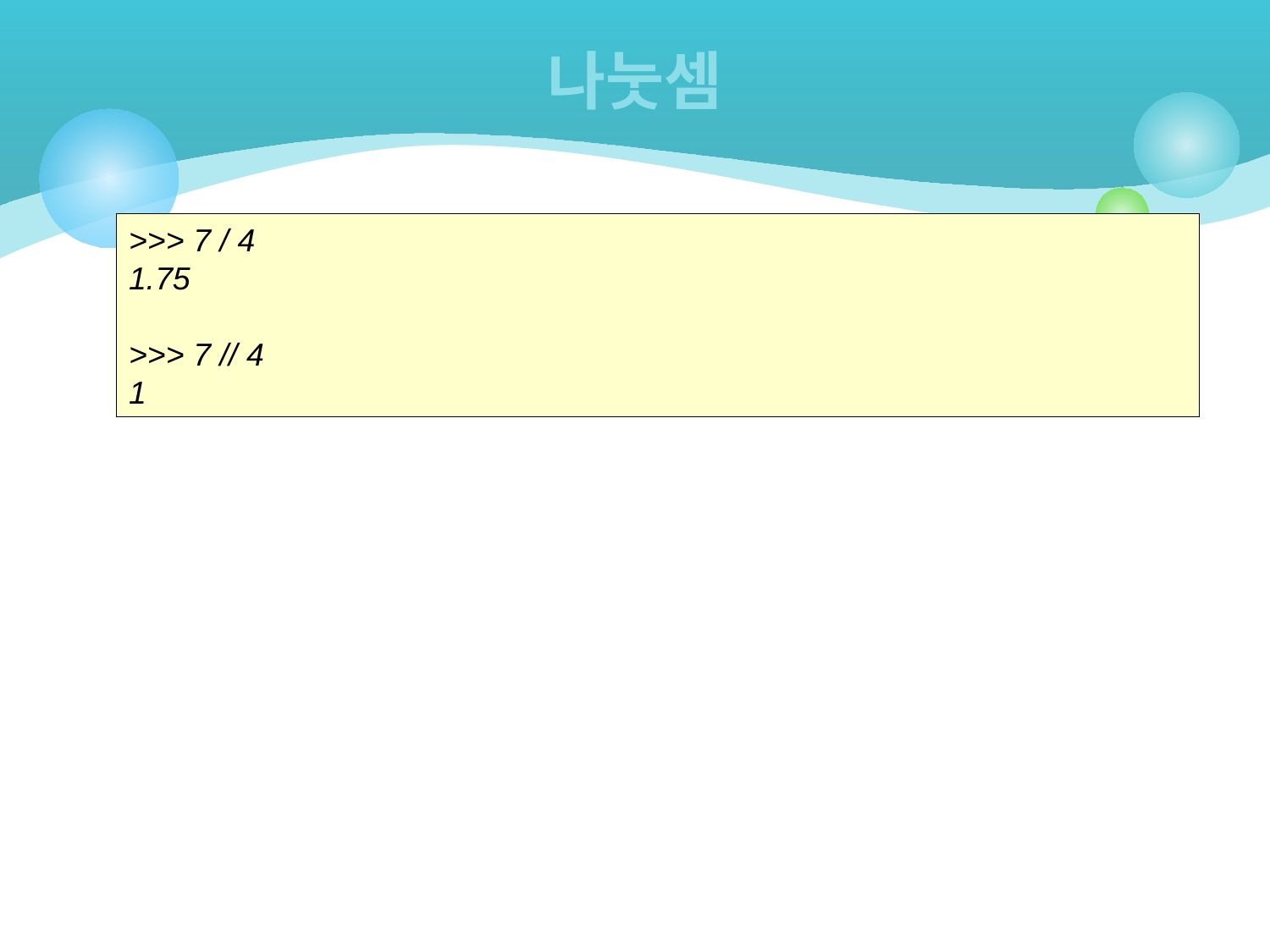

# 나눗셈
>>> 7 / 4
1.75

>>> 7 // 4
1